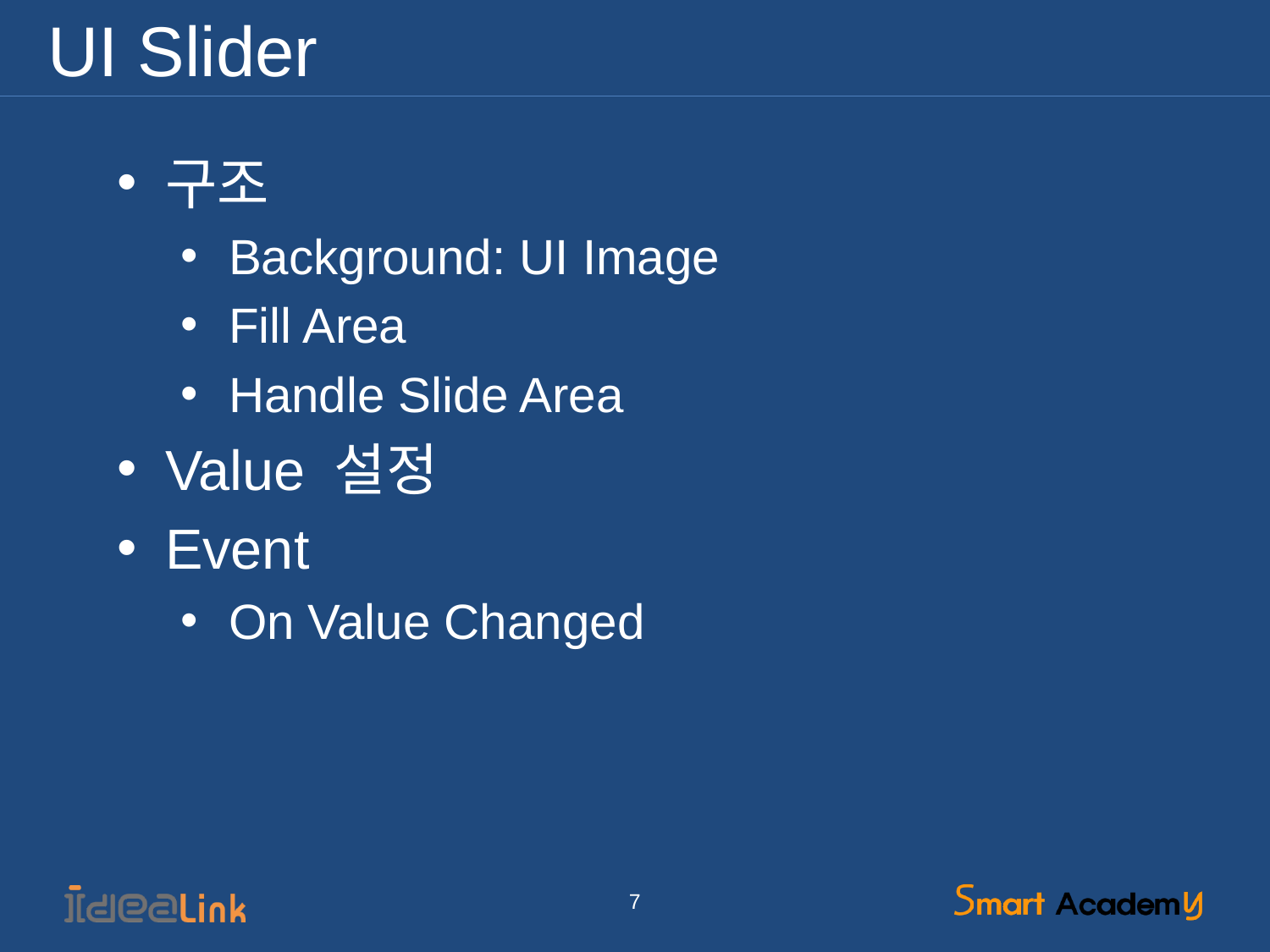

# UI Slider
구조
Background: UI Image
Fill Area
Handle Slide Area
Value 설정
Event
On Value Changed

7